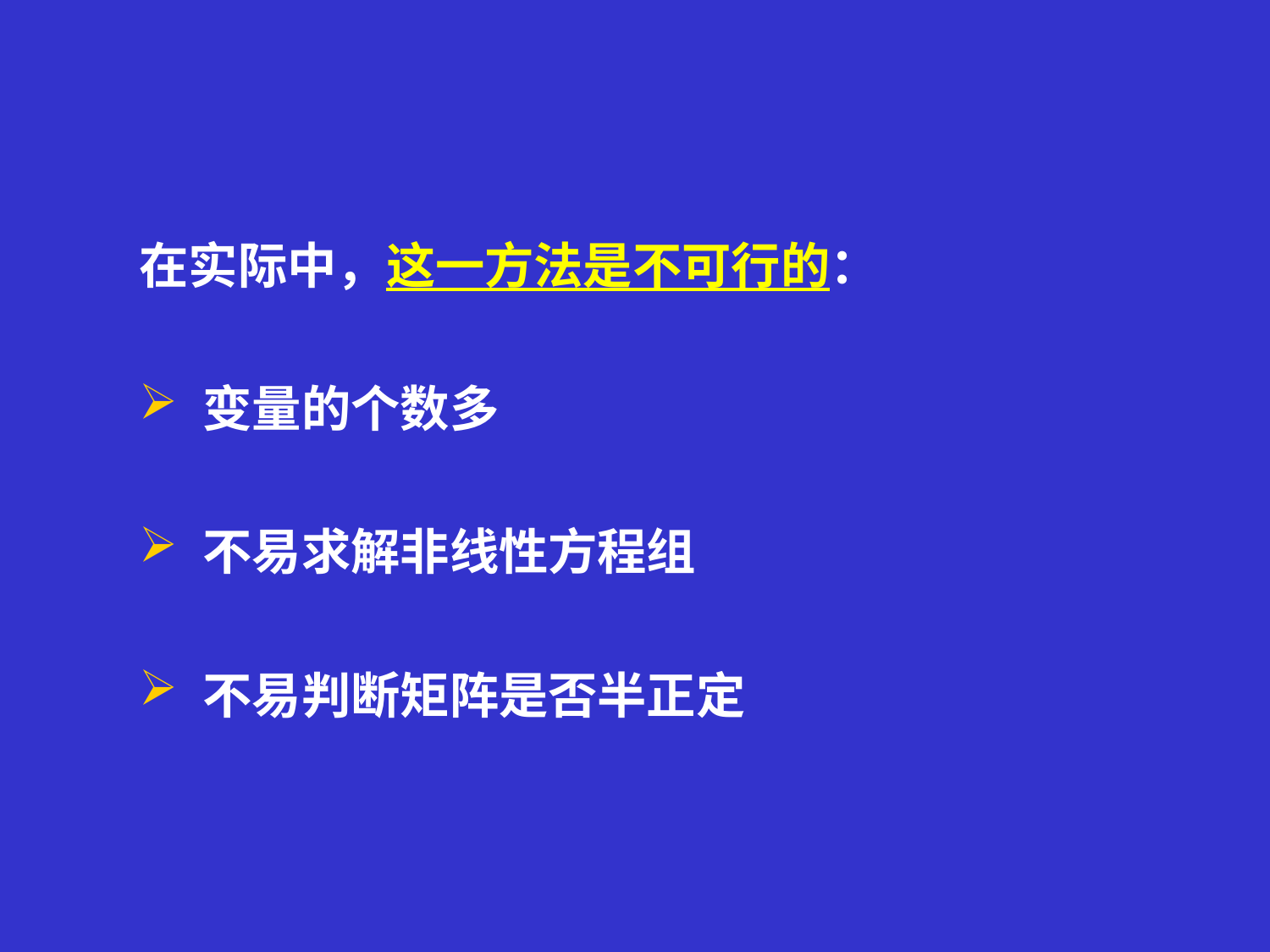

在实际中，这一方法是不可行的：
变量的个数多
不易求解非线性方程组
不易判断矩阵是否半正定